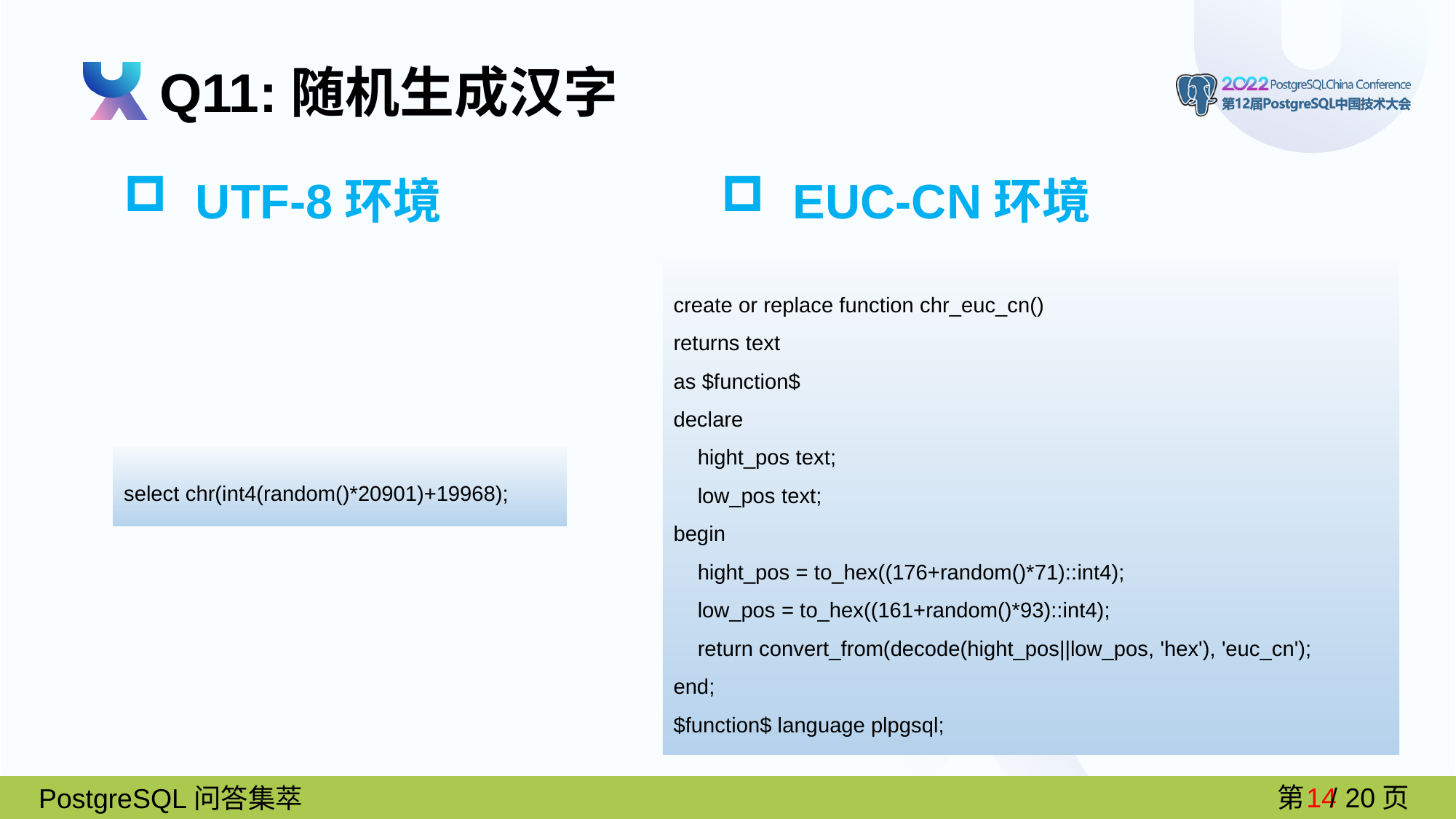

Q11:随机生成汉字
  UTF-8环境
  EUC-CN环境
create or replace function chr_euc_cn()
returns text
as $function$
declare
    hight_pos text;
    low_pos text;
begin
    hight_pos = to_hex((176+random()*71)::int4);
    low_pos = to_hex((161+random()*93)::int4);
    return convert_from(decode(hight_pos||low_pos, 'hex'), 'euc_cn');
end;
$function$ language plpgsql;
select chr(int4(random()*20901)+19968);